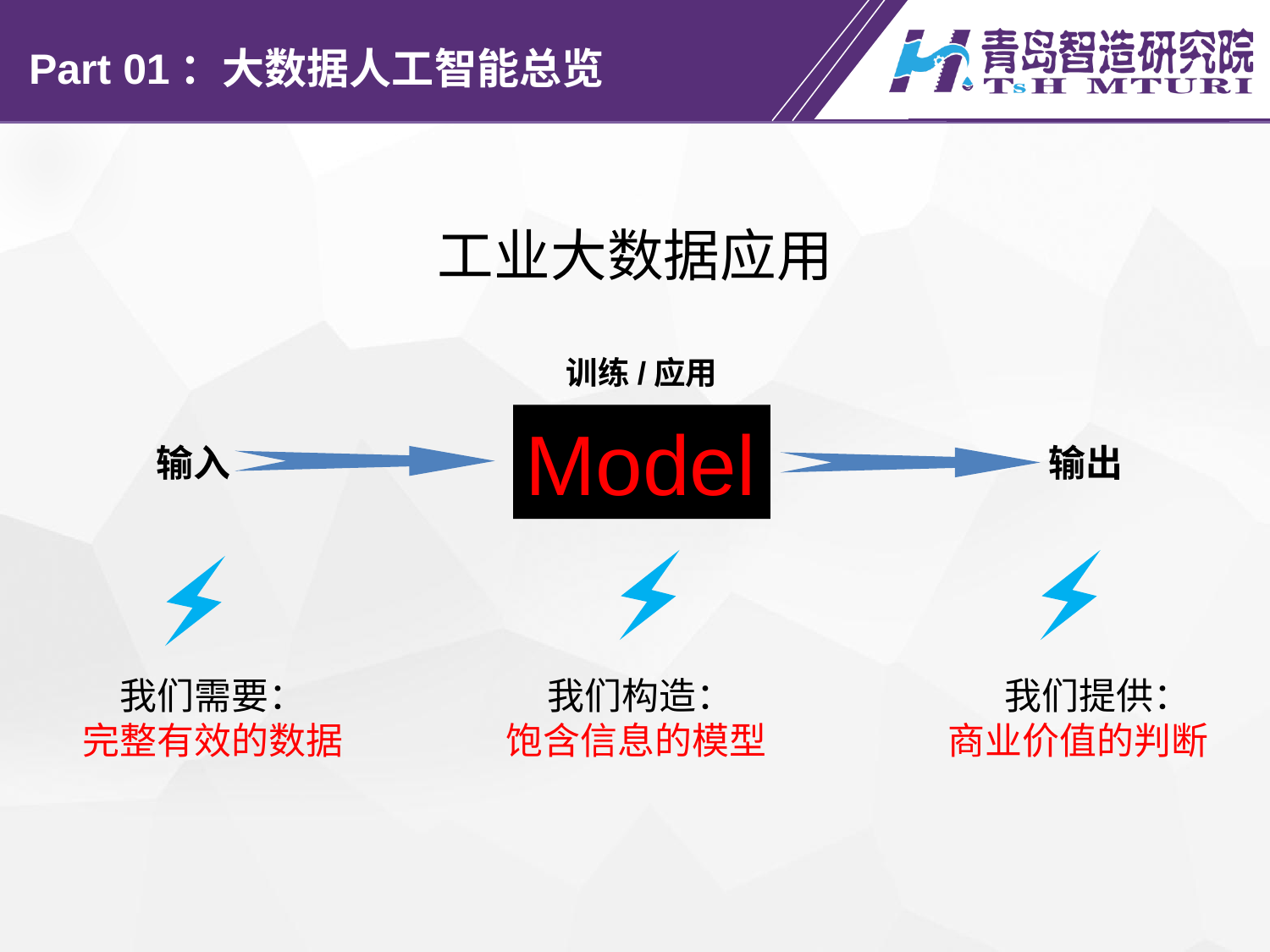

Part 01：大数据人工智能总览
工业大数据应用
训练/应用
Model
输入
输出

我们需要：
完整有效的数据
我们构造：
饱含信息的模型
我们提供：
商业价值的判断